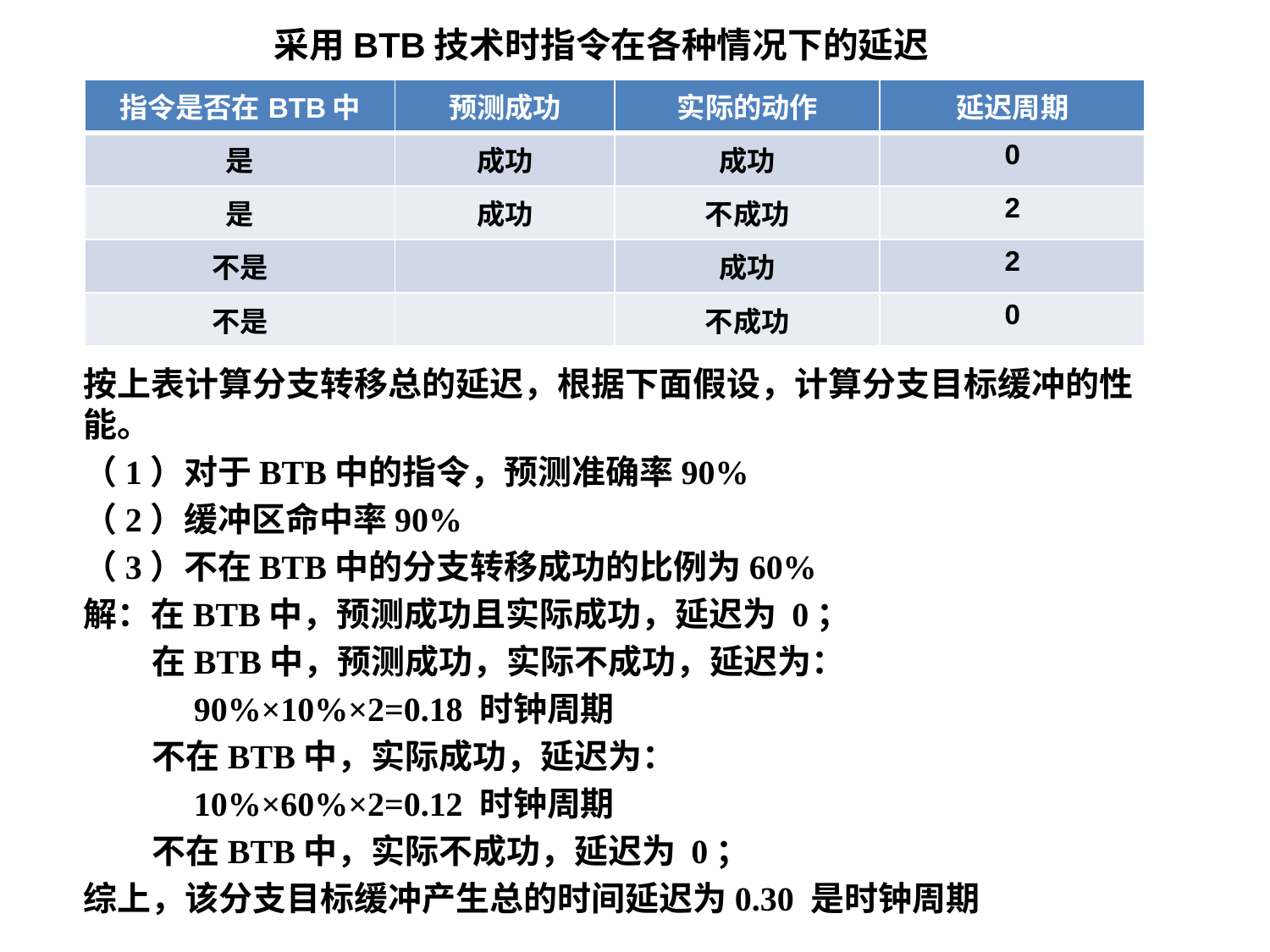

采用BTB技术时指令在各种情况下的延迟
| 指令是否在BTB中 | 预测成功 | 实际的动作 | 延迟周期 |
| --- | --- | --- | --- |
| 是 | 成功 | 成功 | 0 |
| 是 | 成功 | 不成功 | 2 |
| 不是 |  | 成功 | 2 |
| 不是 |  | 不成功 | 0 |
按上表计算分支转移总的延迟，根据下面假设，计算分支目标缓冲的性能。
（1）对于BTB中的指令，预测准确率90%
（2）缓冲区命中率90%
（3）不在BTB中的分支转移成功的比例为60%
解：在BTB中，预测成功且实际成功，延迟为 0；
        在BTB中，预测成功，实际不成功，延迟为：
             90%×10%×2=0.18 时钟周期
        不在BTB中，实际成功，延迟为：
             10%×60%×2=0.12 时钟周期
        不在BTB中，实际不成功，延迟为 0；
综上，该分支目标缓冲产生总的时间延迟为0.30 是时钟周期